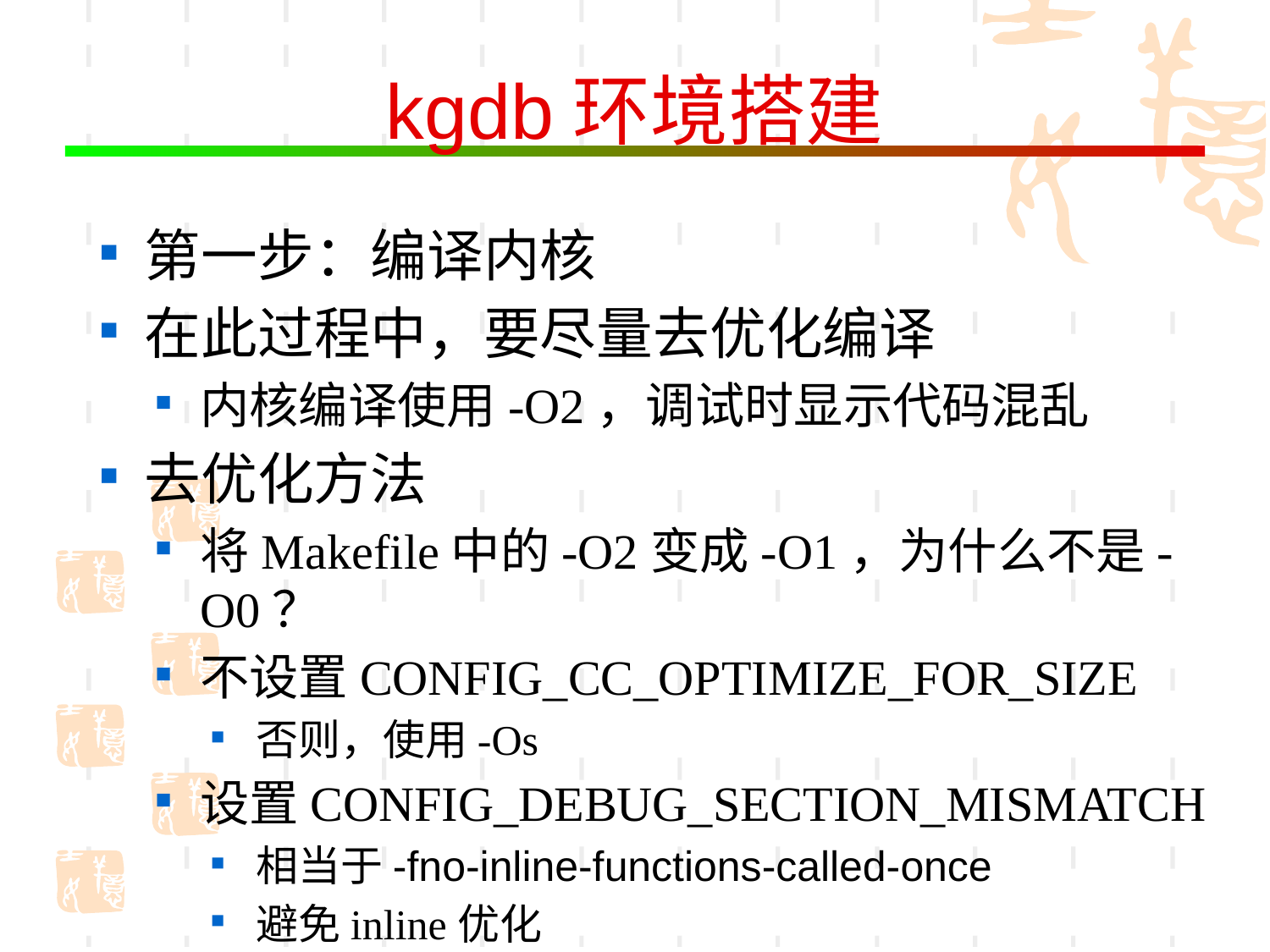

# kgdb环境搭建
第一步：编译内核
在此过程中，要尽量去优化编译
内核编译使用-O2，调试时显示代码混乱
去优化方法
将Makefile中的-O2变成-O1，为什么不是-O0？
不设置CONFIG_CC_OPTIMIZE_FOR_SIZE
否则，使用-Os
设置CONFIG_DEBUG_SECTION_MISMATCH
相当于-fno-inline-functions-called-once
避免inline优化